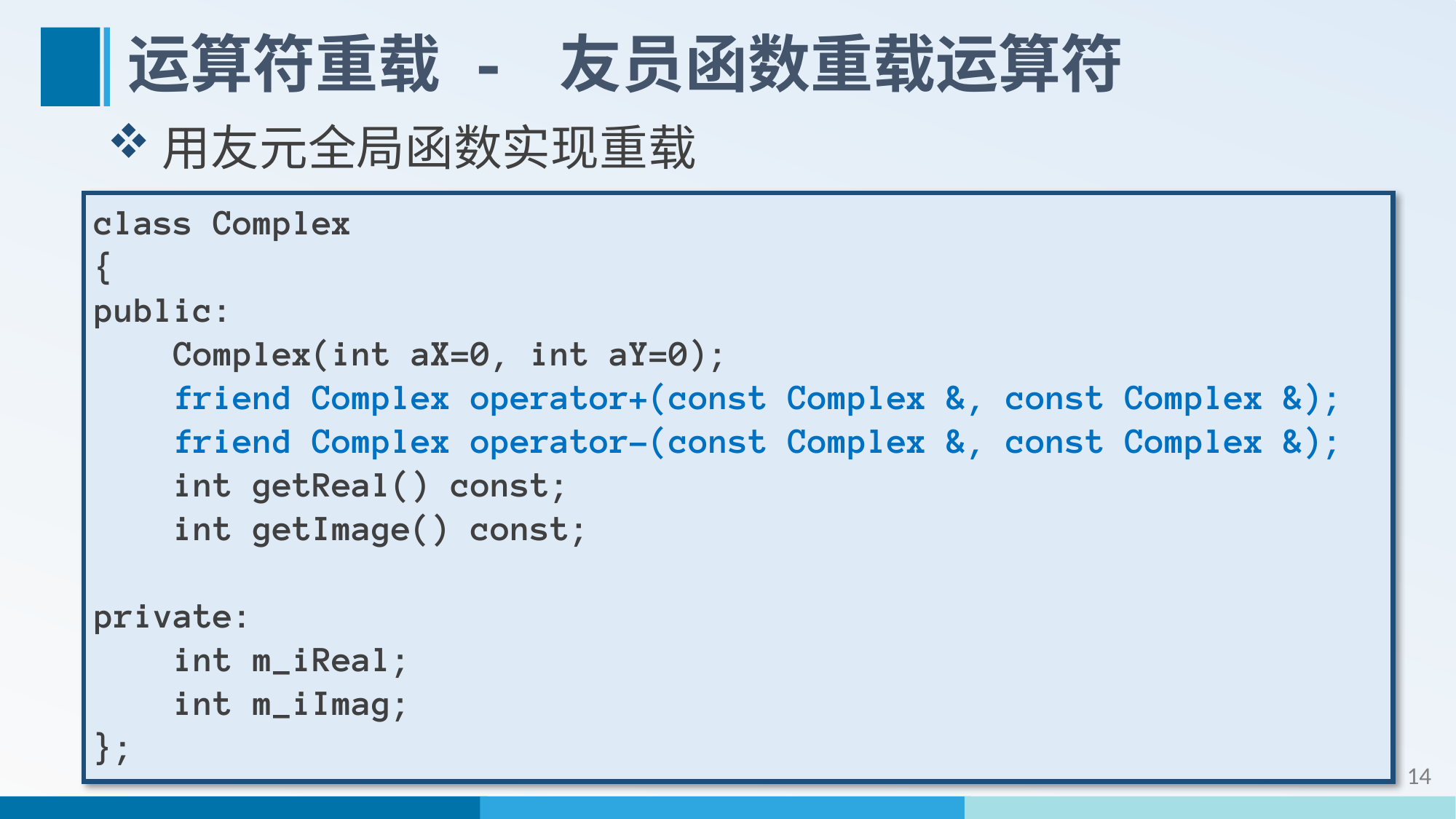

# 运算符重载 - 友员函数重载运算符
用友元全局函数实现重载
class Complex
{
public:
    Complex(int aX=0, int aY=0);
    friend Complex operator+(const Complex &, const Complex &);
    friend Complex operator-(const Complex &, const Complex &);
    int getReal() const;
    int getImage() const;

private:
    int m_iReal;
    int m_iImag;
};